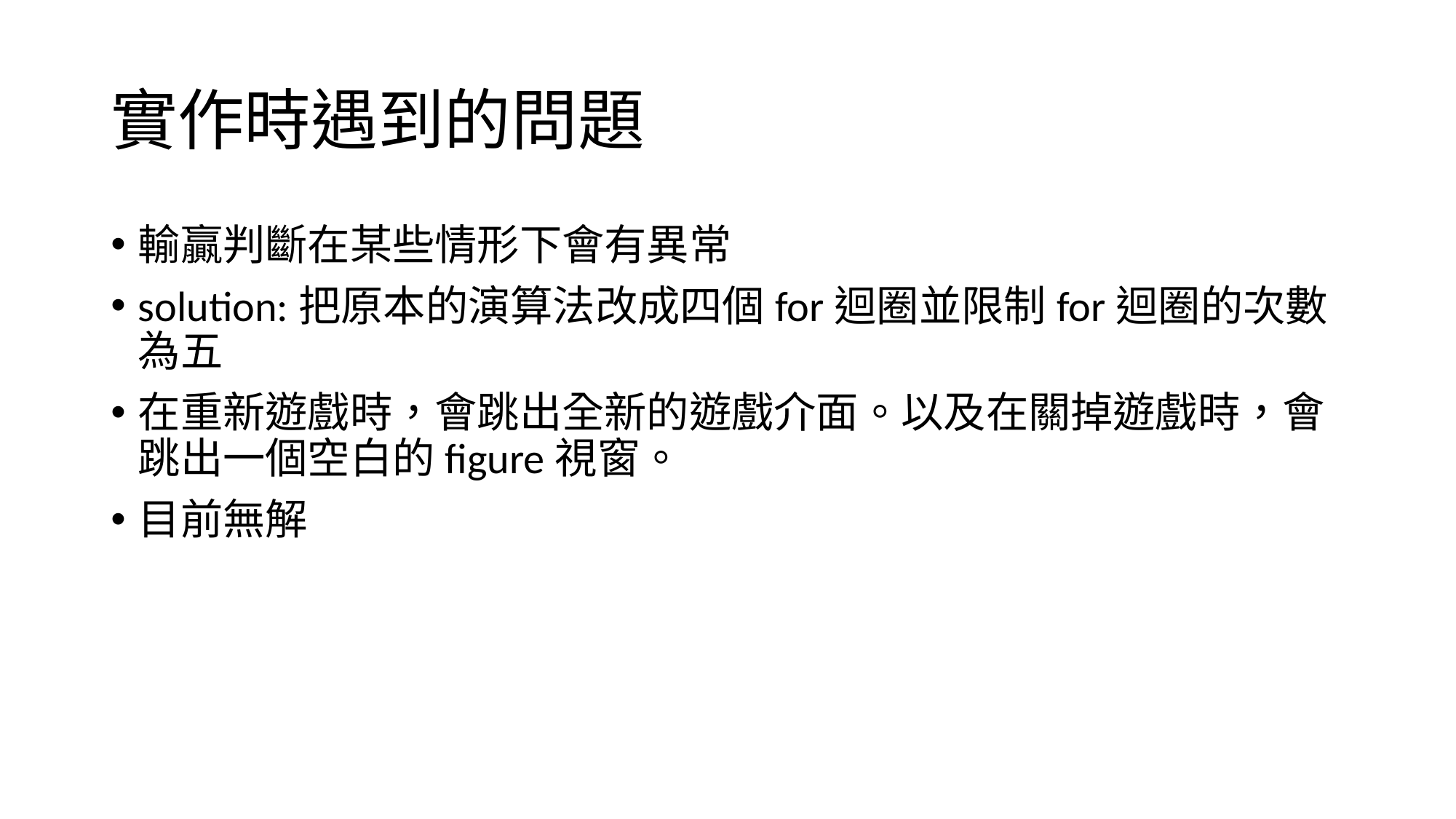

# 實作時遇到的問題
輸贏判斷在某些情形下會有異常
solution:把原本的演算法改成四個for迴圈並限制for迴圈的次數為五
在重新遊戲時，會跳出全新的遊戲介面。以及在關掉遊戲時，會跳出一個空白的figure視窗。
目前無解